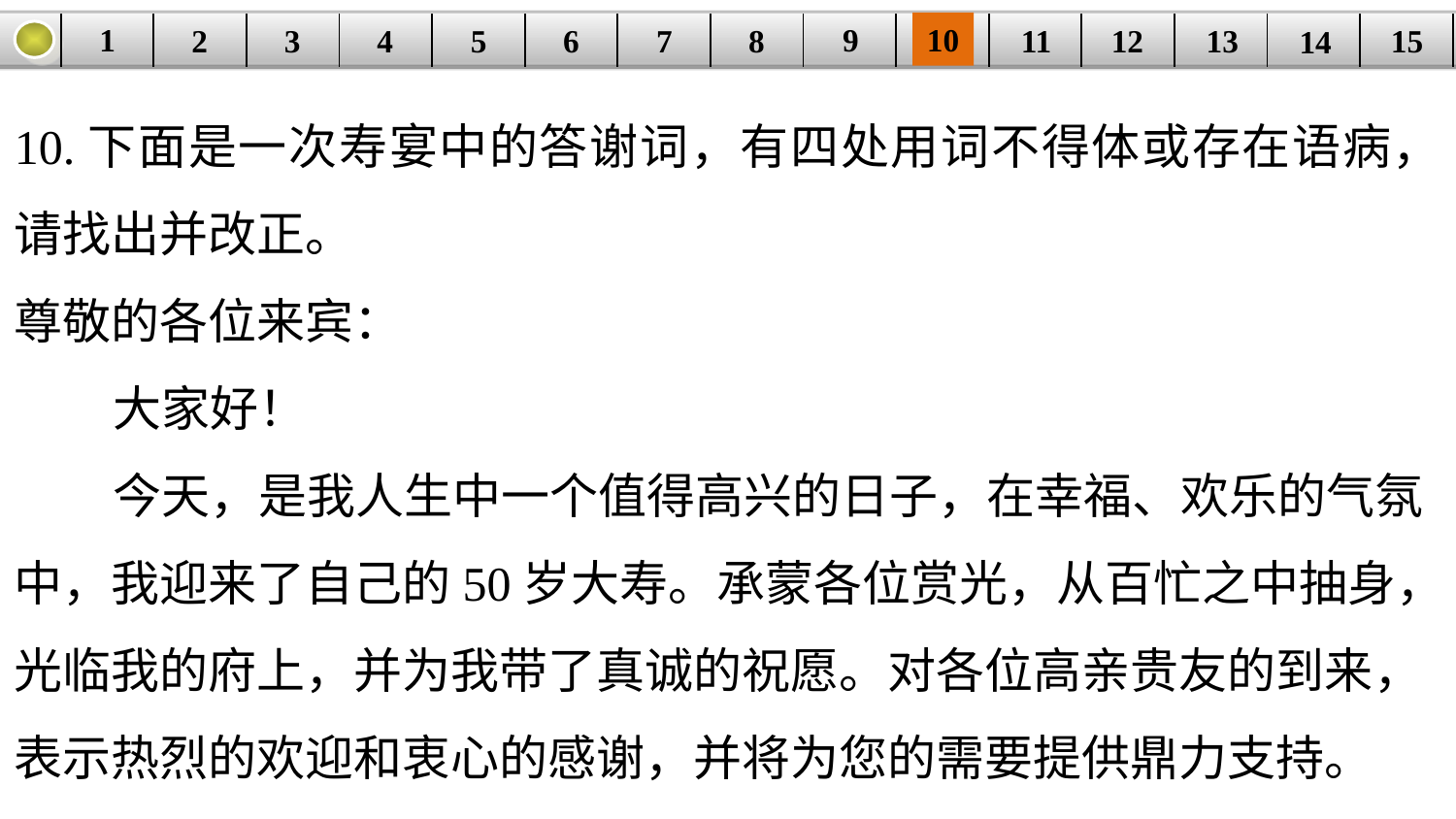

9
10
1
3
4
5
6
8
11
2
12
15
|  |  |  |  |  |  |  |  |  |  |  |  |  |  |  |
| --- | --- | --- | --- | --- | --- | --- | --- | --- | --- | --- | --- | --- | --- | --- |
7
13
14

10.下面是一次寿宴中的答谢词，有四处用词不得体或存在语病，请找出并改正。
尊敬的各位来宾：
        大家好！
        今天，是我人生中一个值得高兴的日子，在幸福、欢乐的气氛中，我迎来了自己的50岁大寿。承蒙各位赏光，从百忙之中抽身，光临我的府上，并为我带了真诚的祝愿。对各位高亲贵友的到来，表示热烈的欢迎和衷心的感谢，并将为您的需要提供鼎力支持。